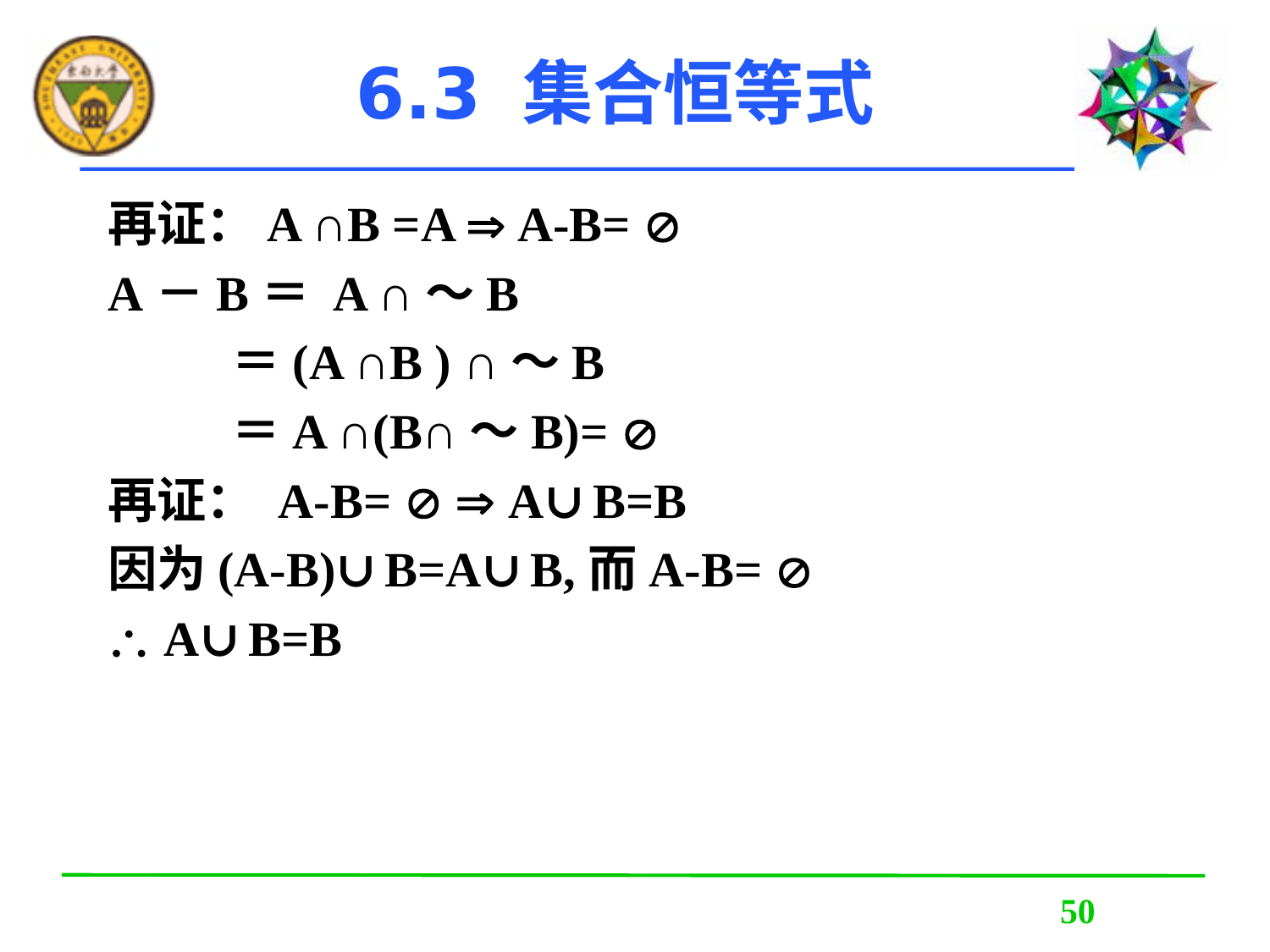

# 6.3 集合恒等式
再证：A ∩B =A ⇒ A-B= ∅
A－B＝ A ∩～B
          ＝(A ∩B ) ∩～B
          ＝A ∩(B∩～B)= ∅
再证： A-B= ∅ ⇒ A∪B=B
因为(A-B)∪B=A∪B,而A-B= ∅
∴ A∪B=B